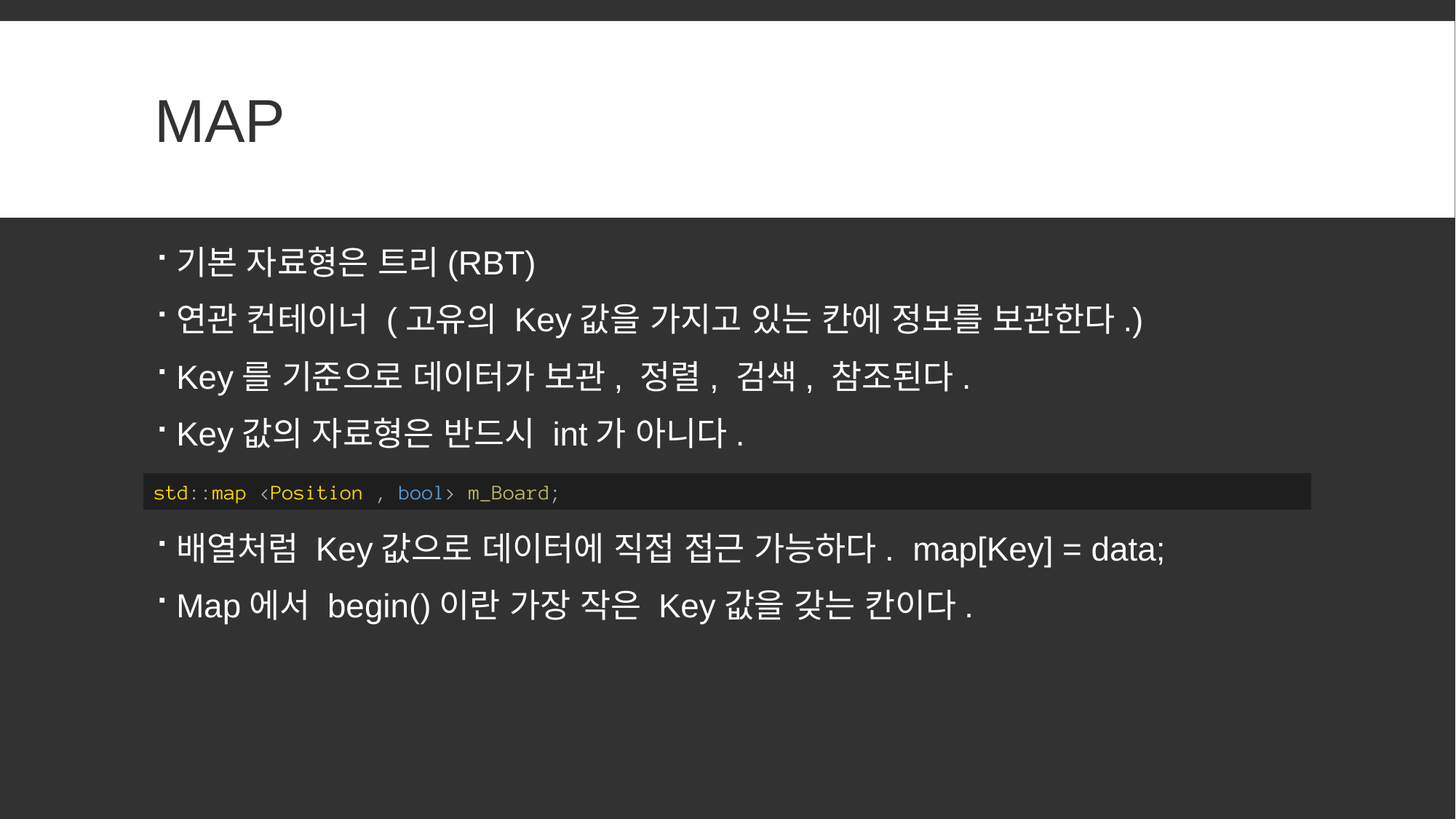

# MAP
기본 자료형은 트리(RBT)
연관 컨테이너 (고유의 Key값을 가지고 있는 칸에 정보를 보관한다.)
Key를 기준으로 데이터가 보관, 정렬, 검색, 참조된다.
Key값의 자료형은 반드시 int가 아니다.

배열처럼 Key값으로 데이터에 직접 접근 가능하다.  map[Key] = data;
Map에서 begin()이란 가장 작은 Key값을 갖는 칸이다.
std::map <Position , bool> m_Board;